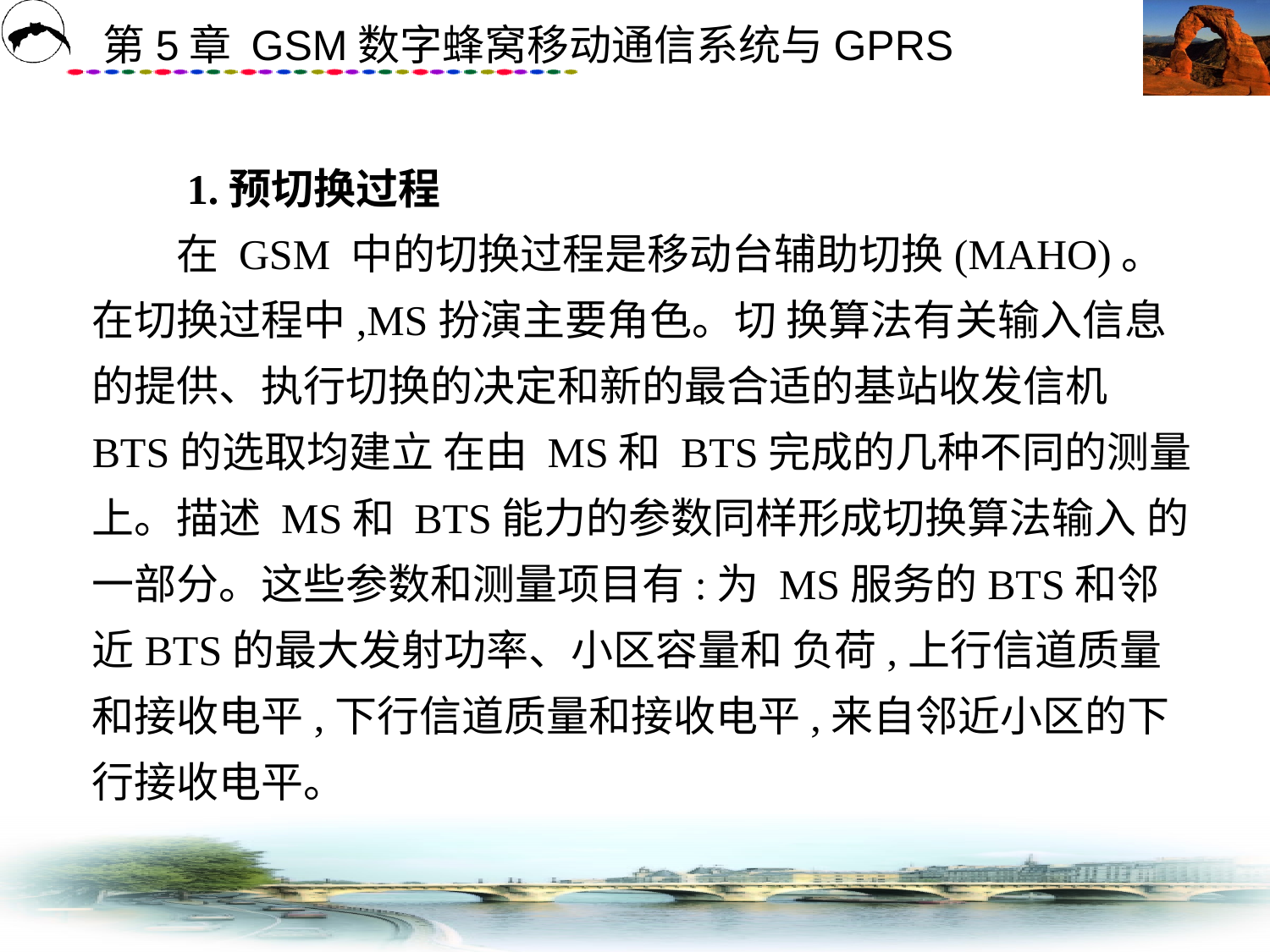

# 1.预切换过程 　　在 GSM 中的切换过程是移动台辅助切换(MAHO)。在切换过程中,MS扮演主要角色。切 换算法有关输入信息的提供、执行切换的决定和新的最合适的基站收发信机 BTS的选取均建立 在由 MS和 BTS完成的几种不同的测量上。描述 MS和 BTS能力的参数同样形成切换算法输入 的一部分。这些参数和测量项目有:为 MS服务的BTS和邻近BTS的最大发射功率、小区容量和 负荷,上行信道质量和接收电平,下行信道质量和接收电平,来自邻近小区的下行接收电平。